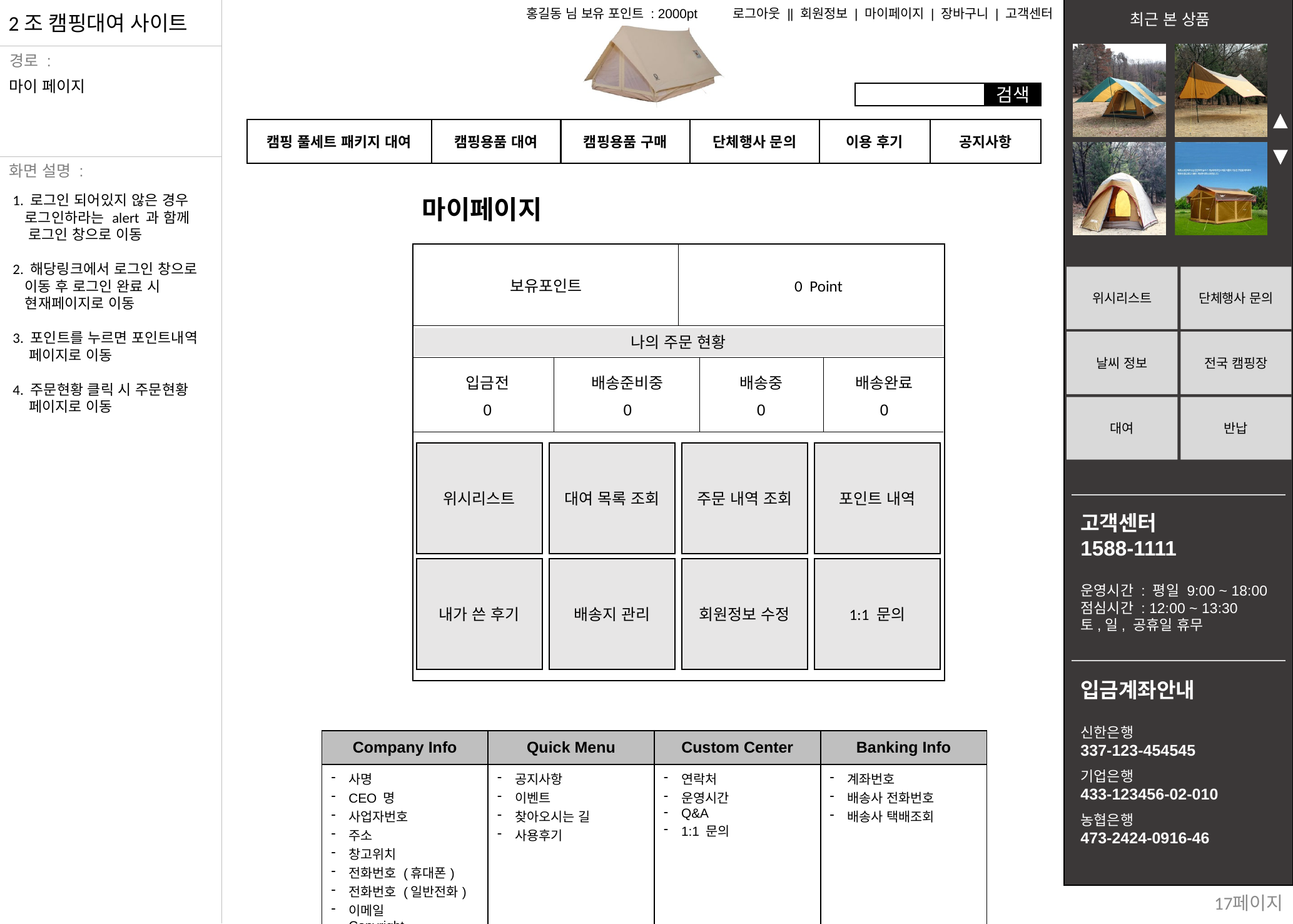

마이 페이지
1. 로그인 되어있지 않은 경우
   로그인하라는 alert 과 함께
   로그인 창으로 이동

2. 해당링크에서 로그인 창으로
   이동 후 로그인 완료 시
   현재페이지로 이동

3. 포인트를 누르면 포인트내역
    페이지로 이동

4. 주문현황 클릭 시 주문현황
    페이지로 이동
마이페이지

보유포인트
0  Point
나의 주문 현황
입금전
배송준비중
배송중
배송완료
0
0
0
0
위시리스트
대여 목록 조회
주문 내역 조회
포인트 내역
내가 쓴 후기
배송지 관리
회원정보 수정
1:1 문의